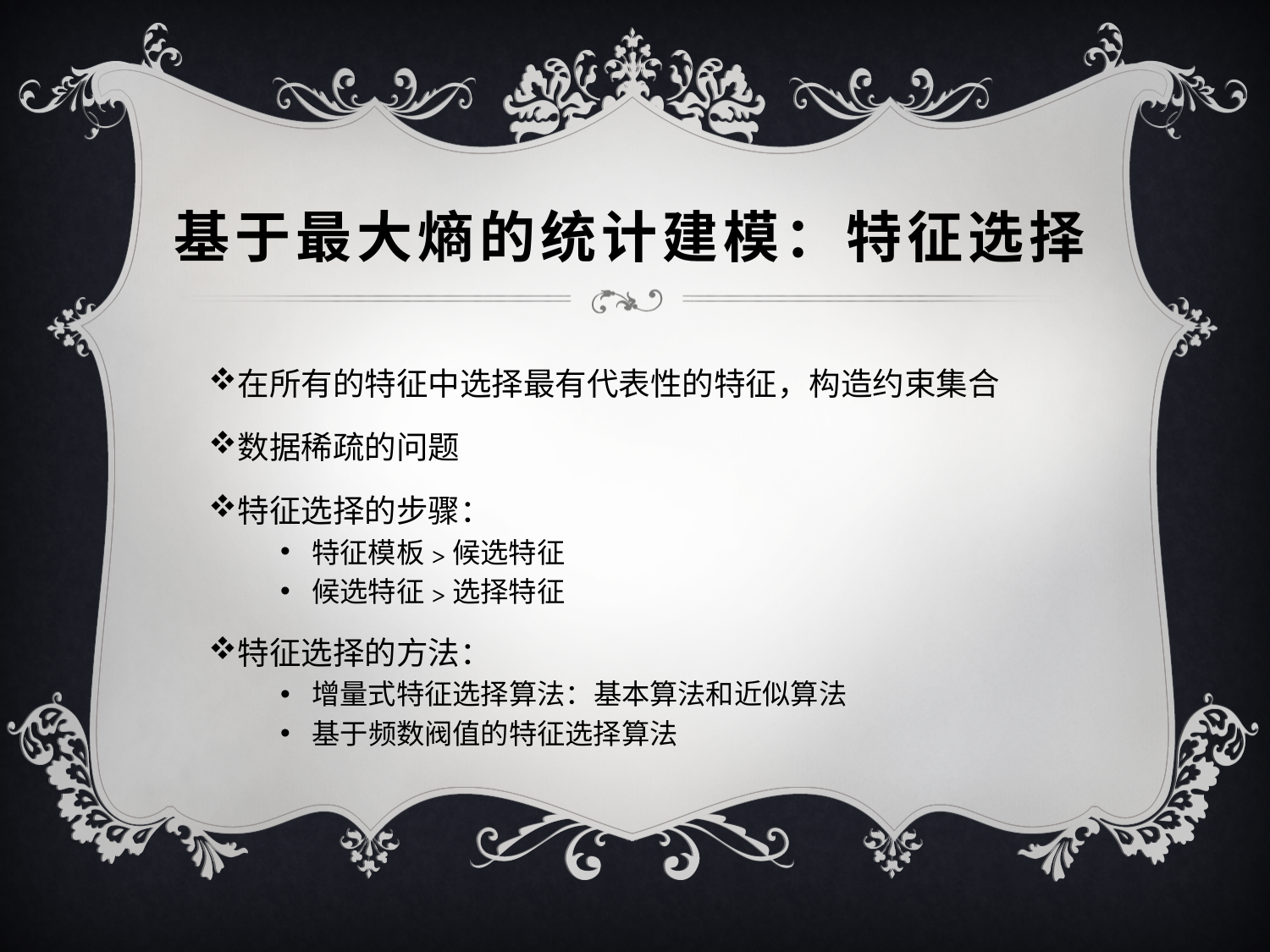

# 基于最大熵的统计建模：特征选择
在所有的特征中选择最有代表性的特征，构造约束集合
数据稀疏的问题
特征选择的步骤：
特征模板>候选特征
候选特征>选择特征
特征选择的方法：
增量式特征选择算法：基本算法和近似算法
基于频数阀值的特征选择算法